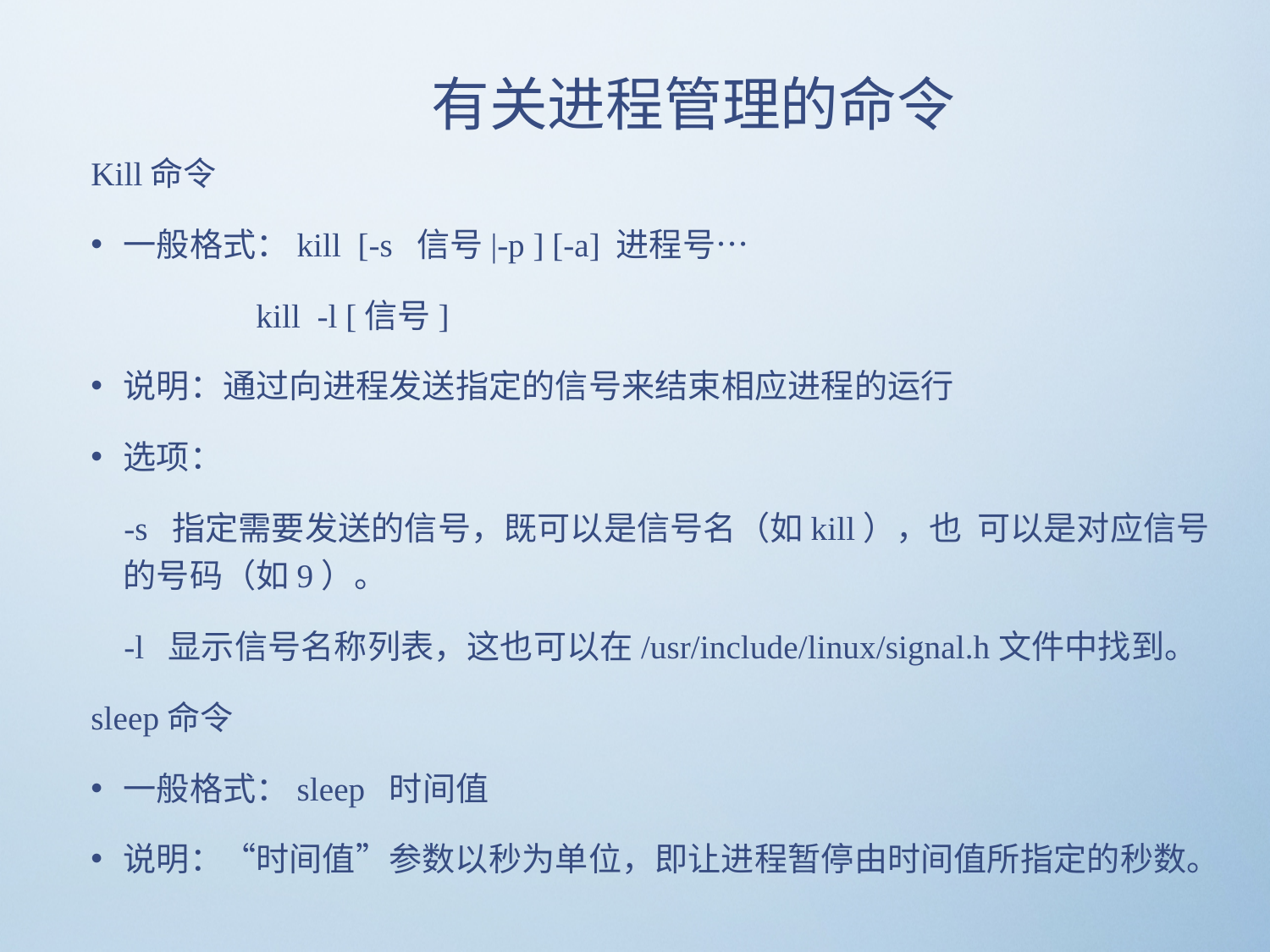

有关进程管理的命令
Kill命令
一般格式：kill  [-s  信号|-p ] [-a] 进程号…
                    kill  -l [信号]
说明：通过向进程发送指定的信号来结束相应进程的运行
选项：
    -s  指定需要发送的信号，既可以是信号名（如kill），也  可以是对应信号的号码（如9）。
    -l  显示信号名称列表，这也可以在/usr/include/linux/signal.h文件中找到。
sleep命令
一般格式：sleep  时间值
说明：“时间值”参数以秒为单位，即让进程暂停由时间值所指定的秒数。